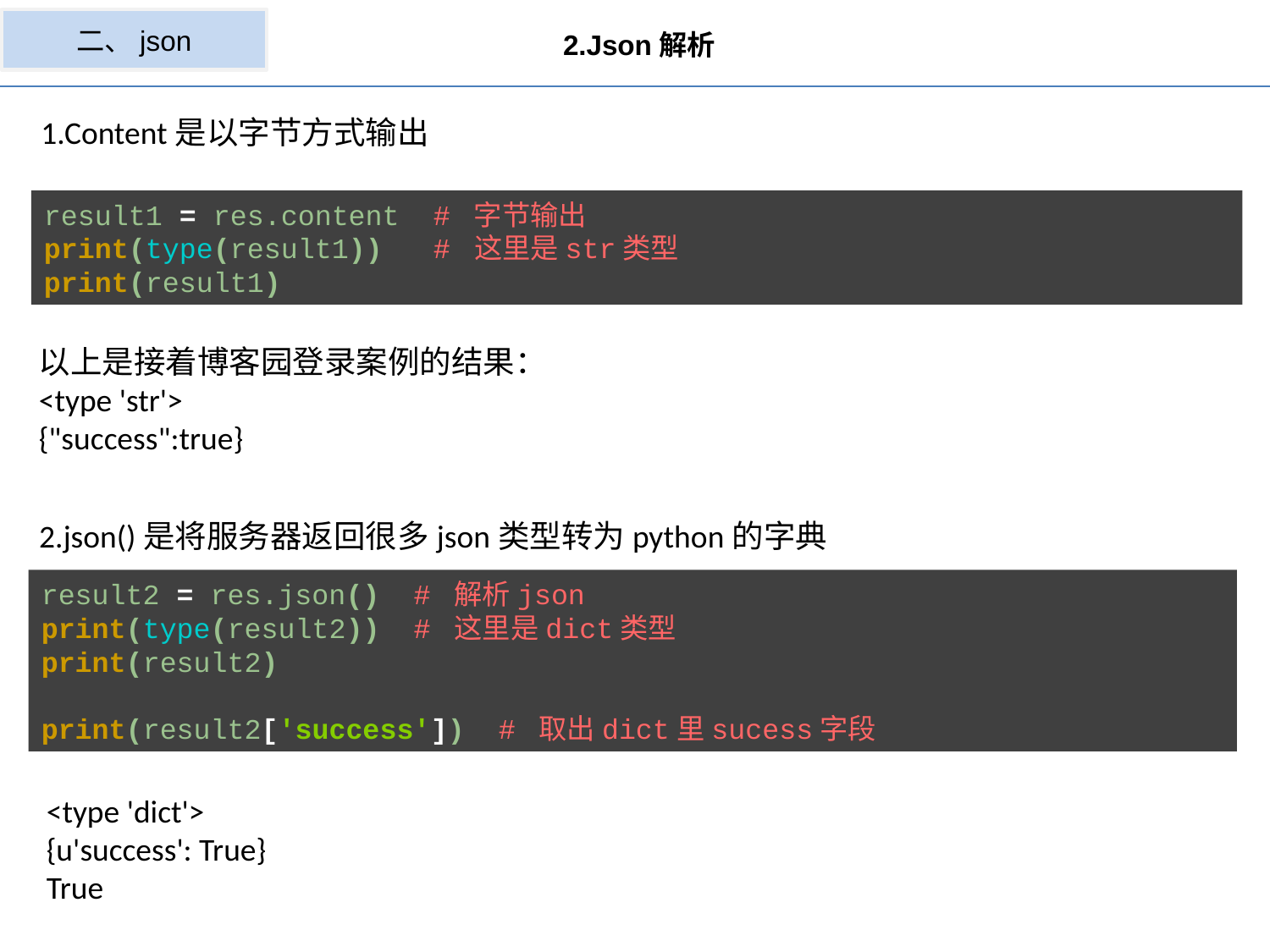

二、json
2.Json解析
1.Content是以字节方式输出
result1 = res.content  # 字节输出
print(type(result1))   # 这里是str类型
print(result1)
以上是接着博客园登录案例的结果：
<type 'str'>
{"success":true}
2.json()是将服务器返回很多json类型转为python的字典
result2 = res.json()  # 解析json
print(type(result2))  # 这里是dict类型
print(result2)
print(result2['success'])  # 取出dict里sucess字段
<type 'dict'>
{u'success': True}
True